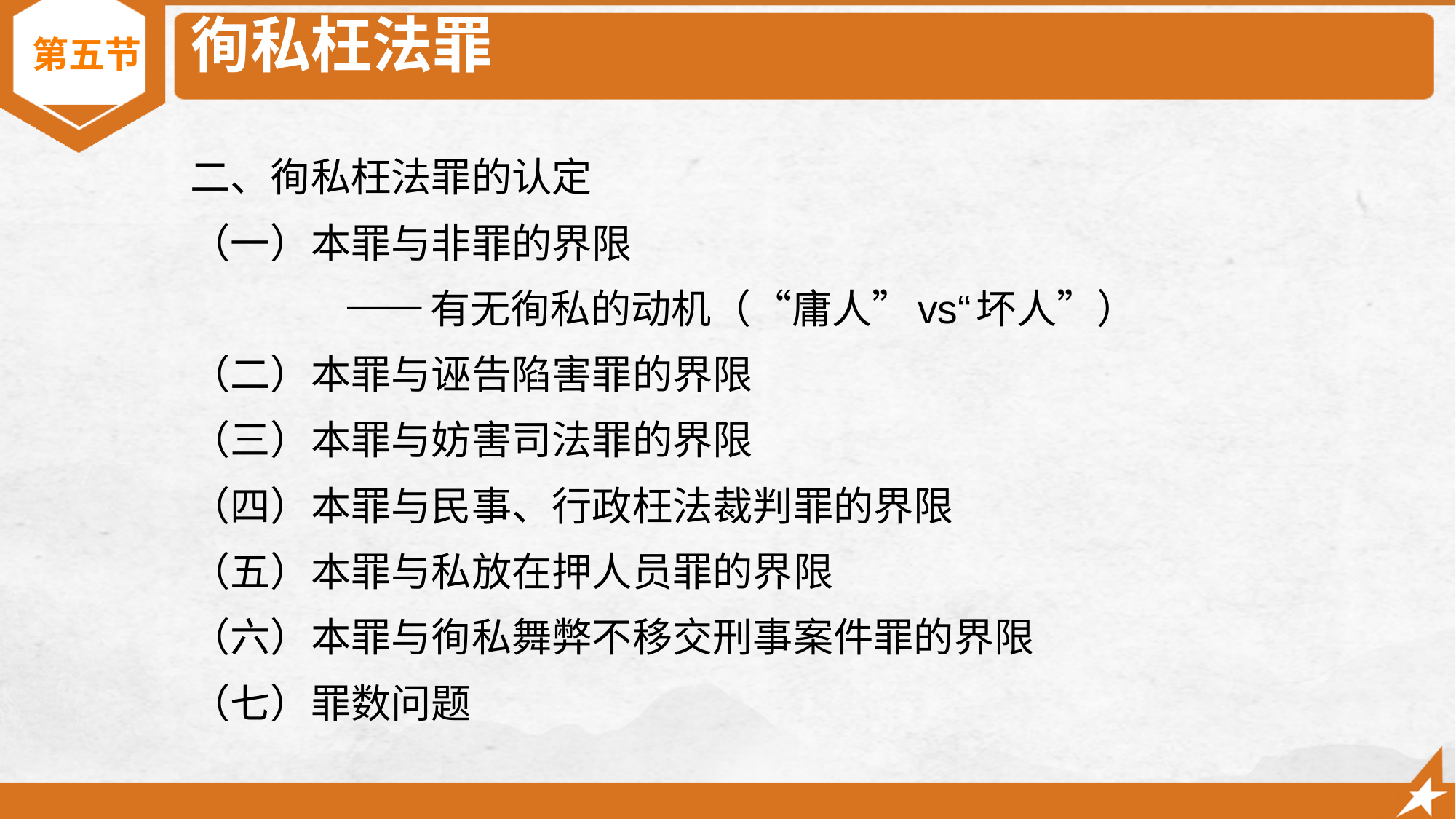

第五节
# 徇私枉法罪
二、徇私枉法罪的认定
（一）本罪与非罪的界限
                 ——有无徇私的动机（“庸人”vs“坏人”）
（二）本罪与诬告陷害罪的界限
（三）本罪与妨害司法罪的界限
（四）本罪与民事、行政枉法裁判罪的界限
（五）本罪与私放在押人员罪的界限
（六）本罪与徇私舞弊不移交刑事案件罪的界限
（七）罪数问题